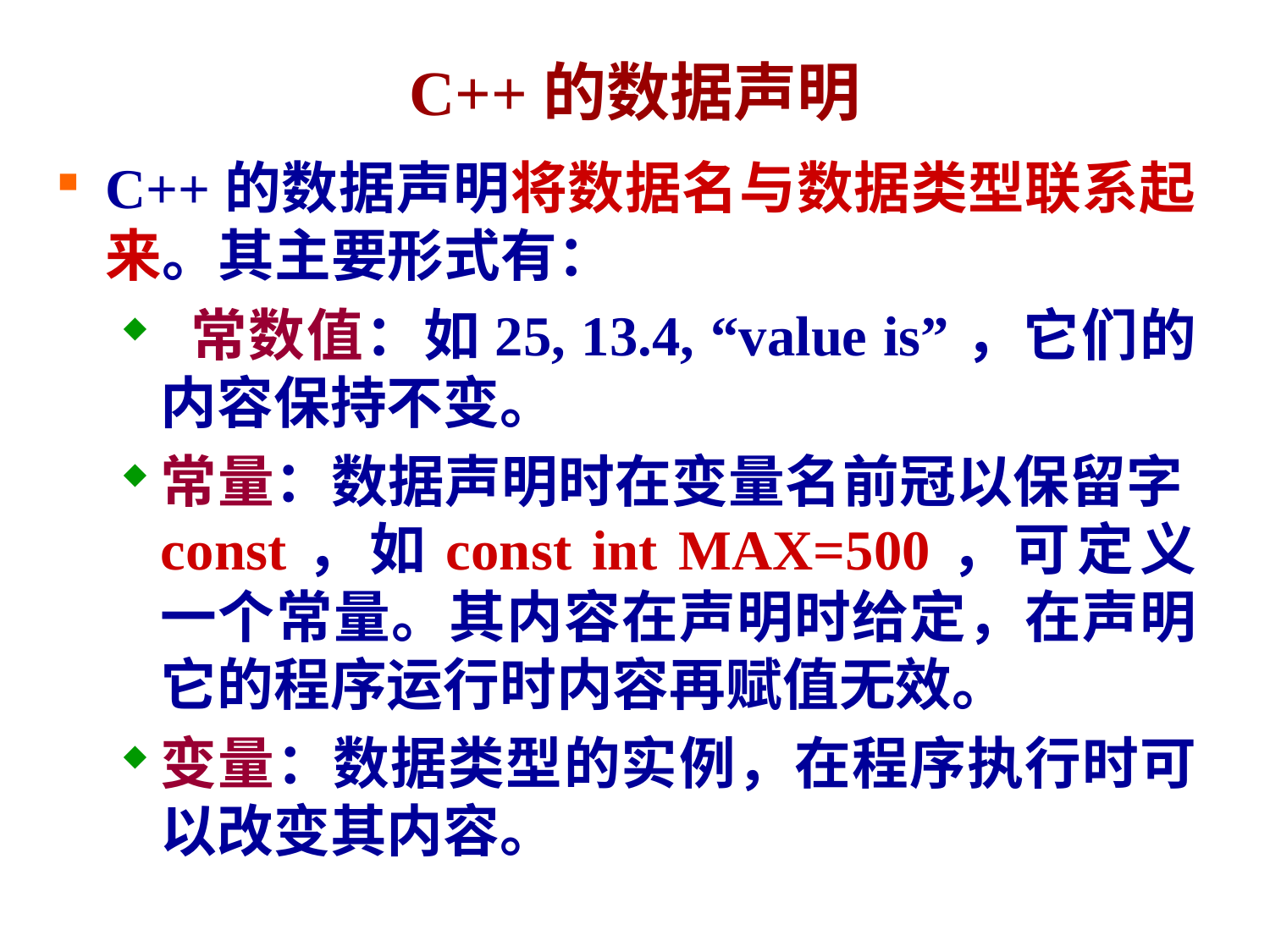

# C++的数据声明
C++的数据声明将数据名与数据类型联系起来。其主要形式有：
 常数值：如25, 13.4, “value is”，它们的内容保持不变。
常量：数据声明时在变量名前冠以保留字const，如const int MAX=500，可定义 一个常量。其内容在声明时给定，在声明它的程序运行时内容再赋值无效。
变量：数据类型的实例，在程序执行时可以改变其内容。
19